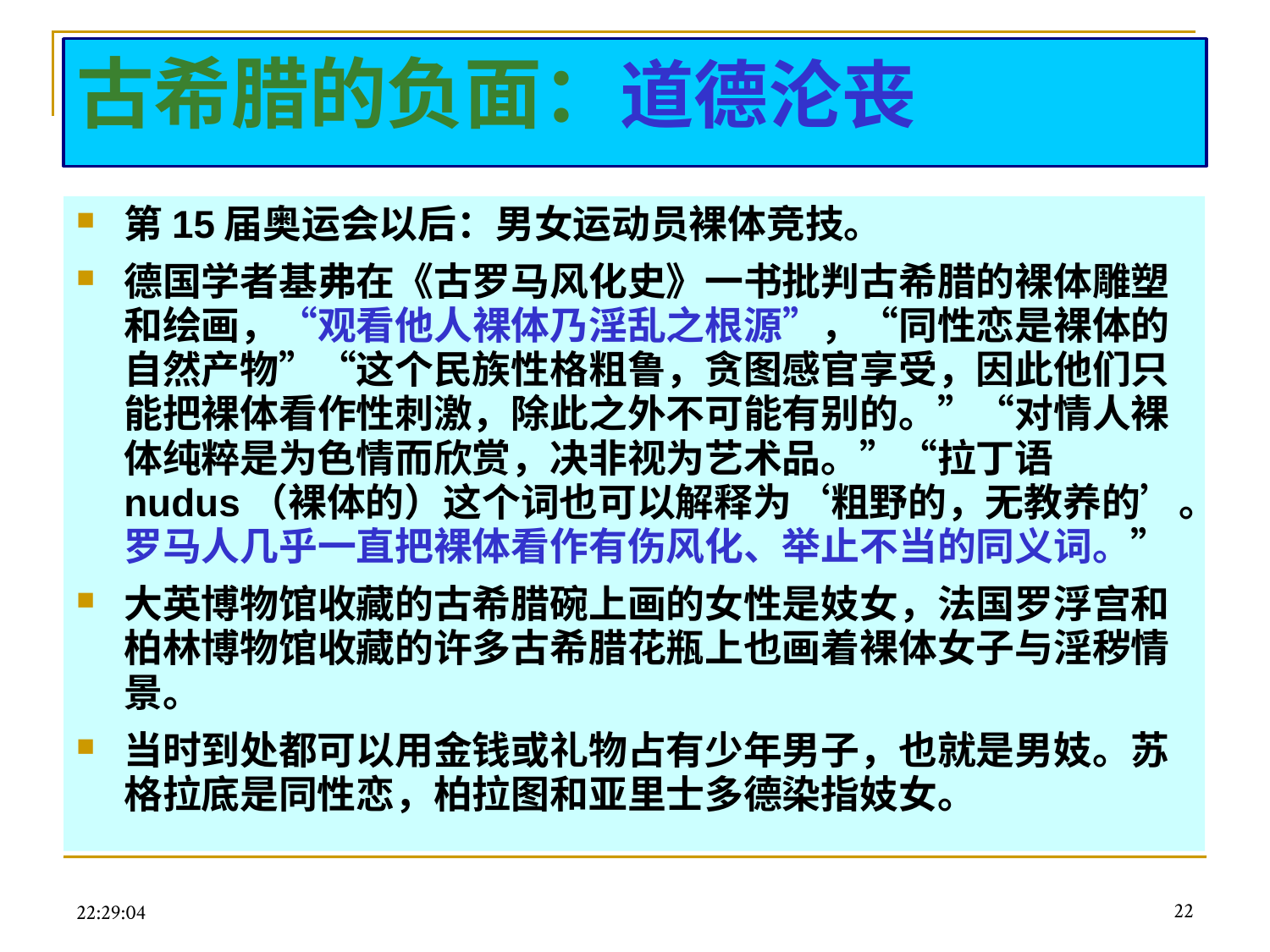

# 古希腊的负面：道德沦丧
第15届奥运会以后：男女运动员裸体竞技。
德国学者基弗在《古罗马风化史》一书批判古希腊的裸体雕塑和绘画，“观看他人裸体乃淫乱之根源”，“同性恋是裸体的自然产物”“这个民族性格粗鲁，贪图感官享受，因此他们只能把裸体看作性刺激，除此之外不可能有别的。”“对情人裸体纯粹是为色情而欣赏，决非视为艺术品。”“拉丁语nudus（裸体的）这个词也可以解释为‘粗野的，无教养的’。罗马人几乎一直把裸体看作有伤风化、举止不当的同义词。”
大英博物馆收藏的古希腊碗上画的女性是妓女，法国罗浮宫和柏林博物馆收藏的许多古希腊花瓶上也画着裸体女子与淫秽情景。
当时到处都可以用金钱或礼物占有少年男子，也就是男妓。苏格拉底是同性恋，柏拉图和亚里士多德染指妓女。
22:29:04
22